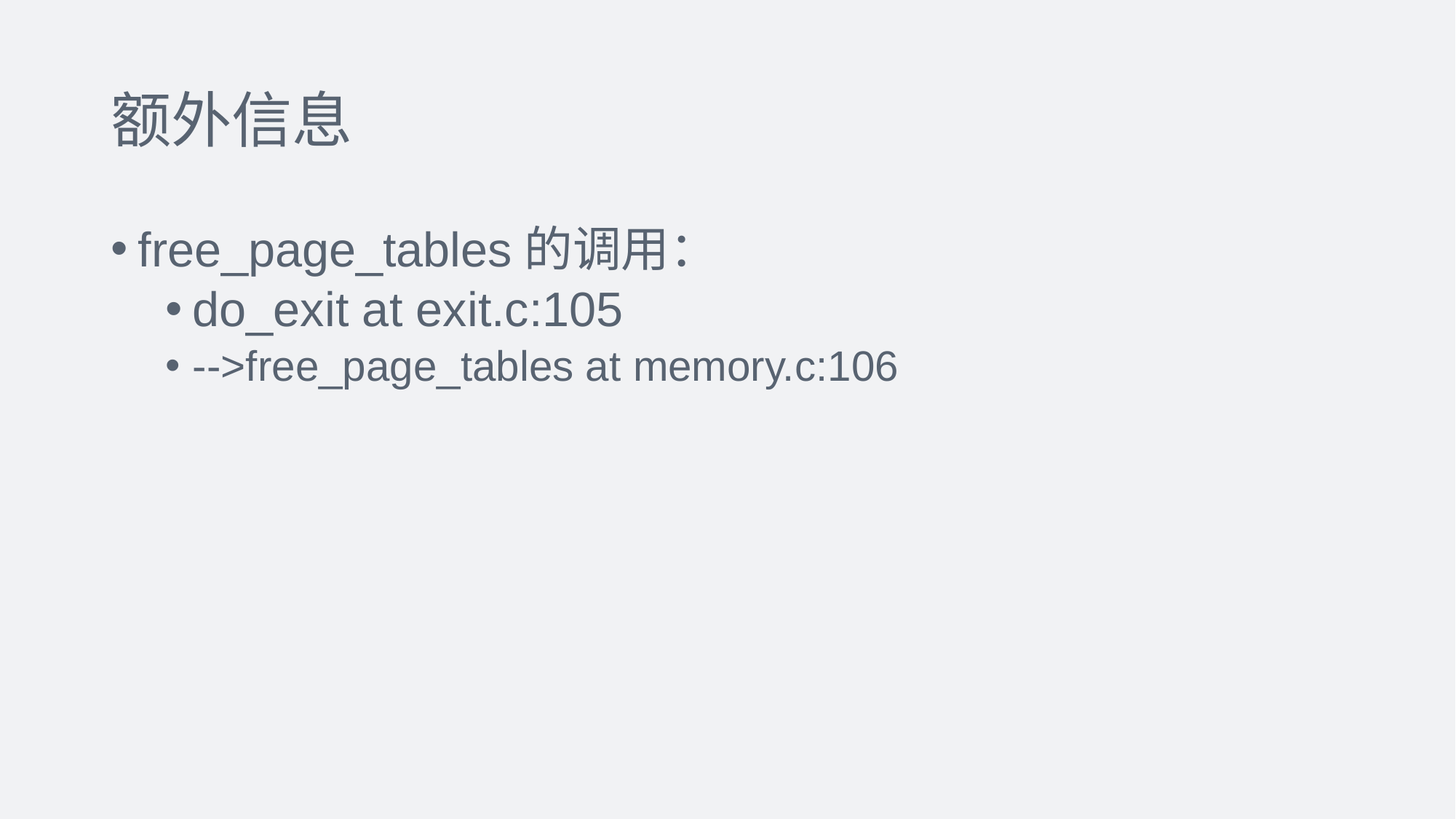

# 额外信息
free_page_tables的调用：
do_exit at exit.c:105
-->free_page_tables at memory.c:106